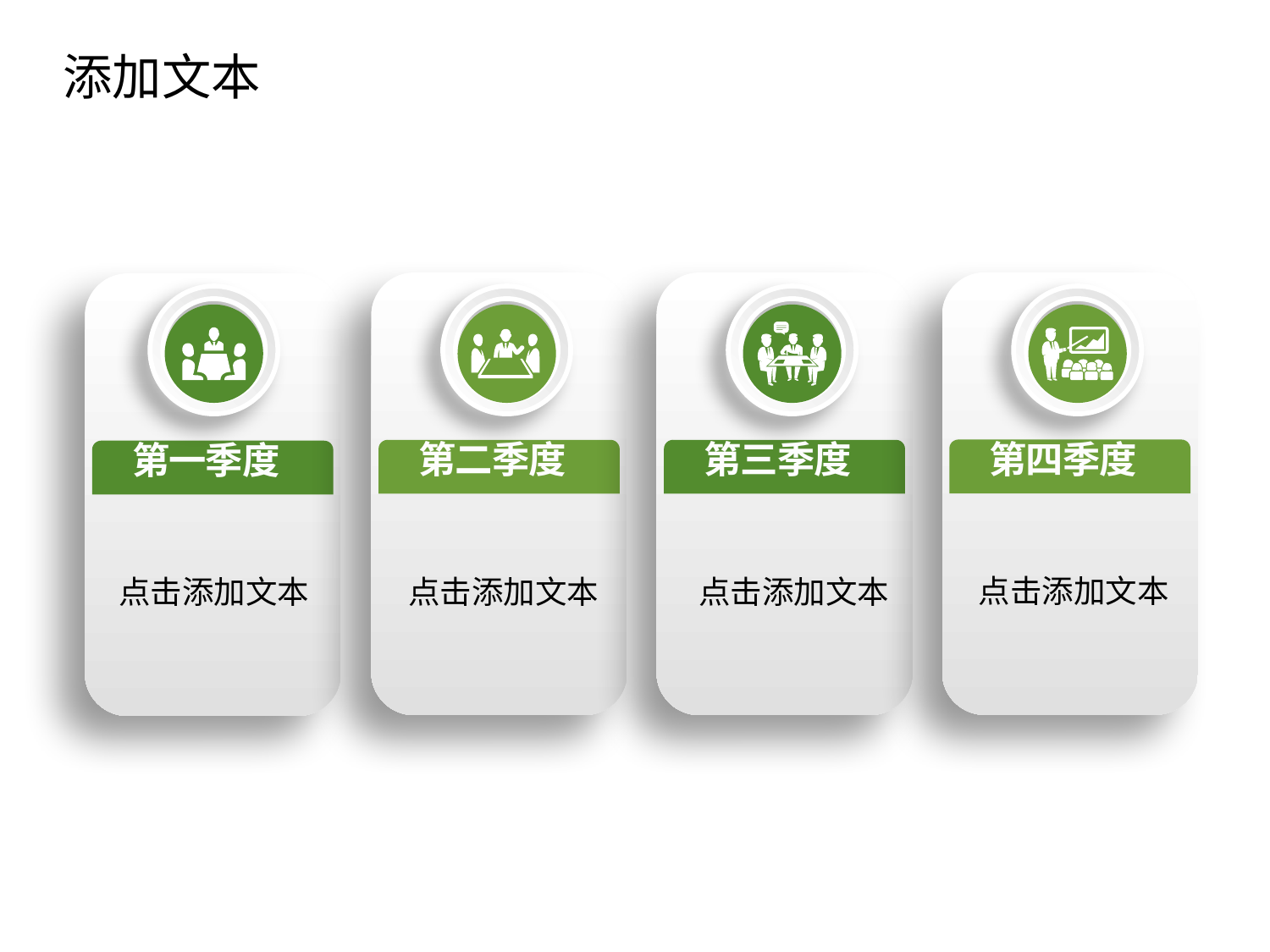

添加文本
点击添加文本

第四季度
第二季度
第三季度
第一季度
点击添加文本
点击添加文本
点击添加文本
点击添加文本
点击添加文本
点击添加文本
点击添加文本